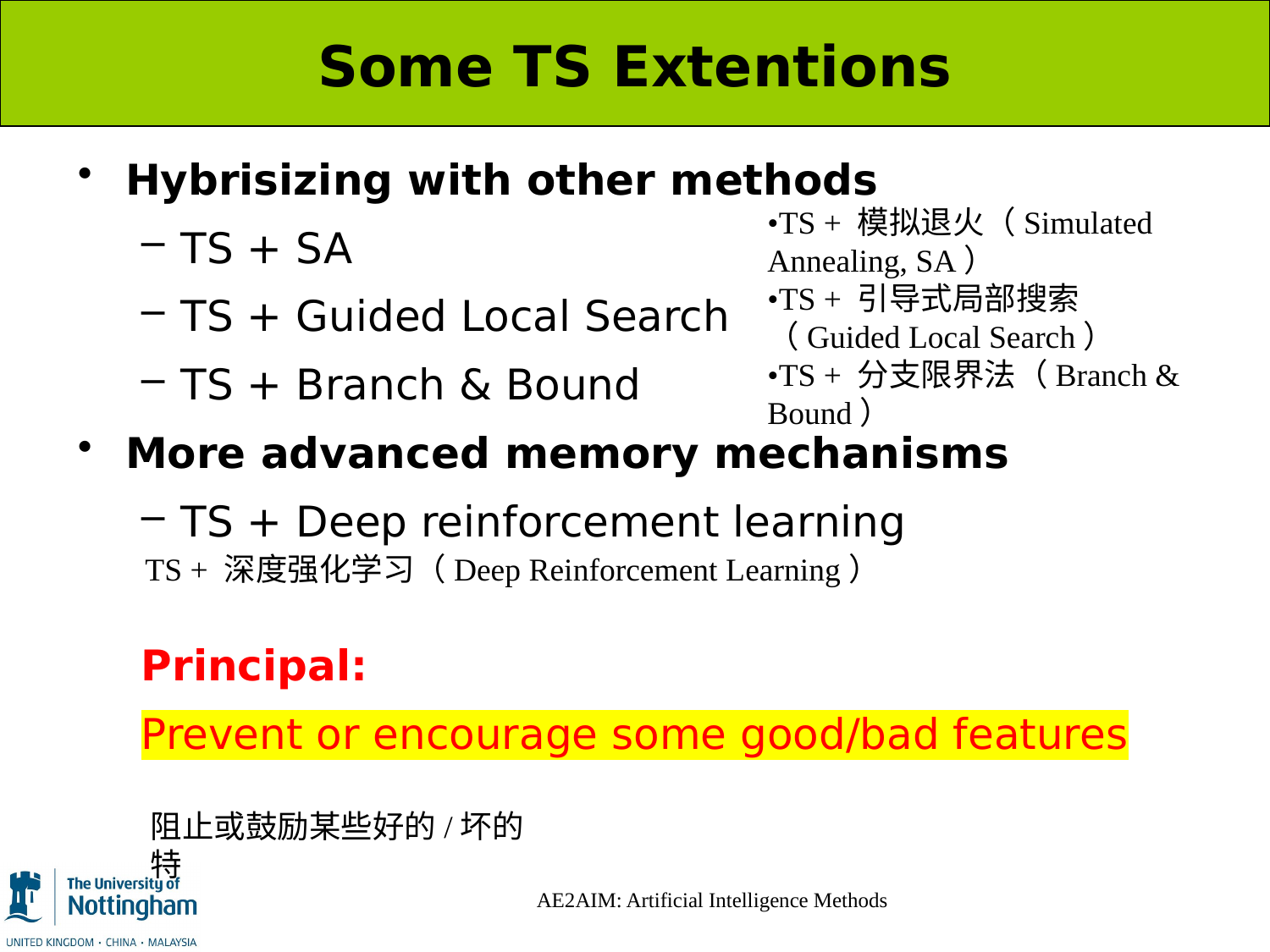

# Some TS Extentions
Hybrisizing with other methods
TS + SA
TS + Guided Local Search
TS + Branch & Bound
More advanced memory mechanisms
TS + Deep reinforcement learning

Principal:
Prevent or encourage some good/bad features

•TS + 模拟退火（Simulated Annealing, SA）
•TS + 引导式局部搜索（Guided Local Search）
•TS + 分支限界法（Branch & Bound）
TS + 深度强化学习（Deep Reinforcement Learning）
阻止或鼓励某些好的/坏的特
AE2AIM: Artificial Intelligence Methods
16